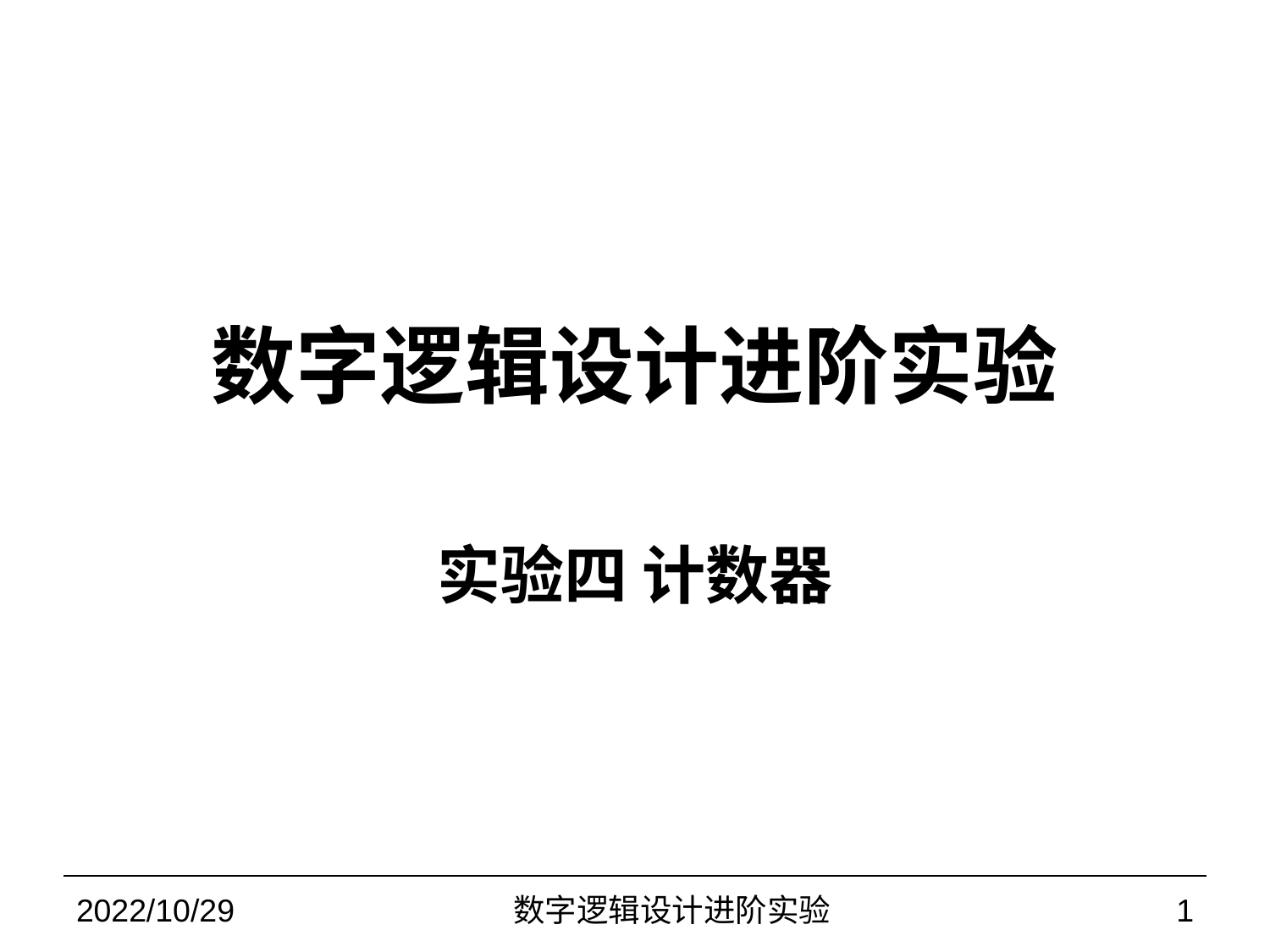

# 数字逻辑设计进阶实验
实验四 计数器
2022/10/29
数字逻辑设计进阶实验
1